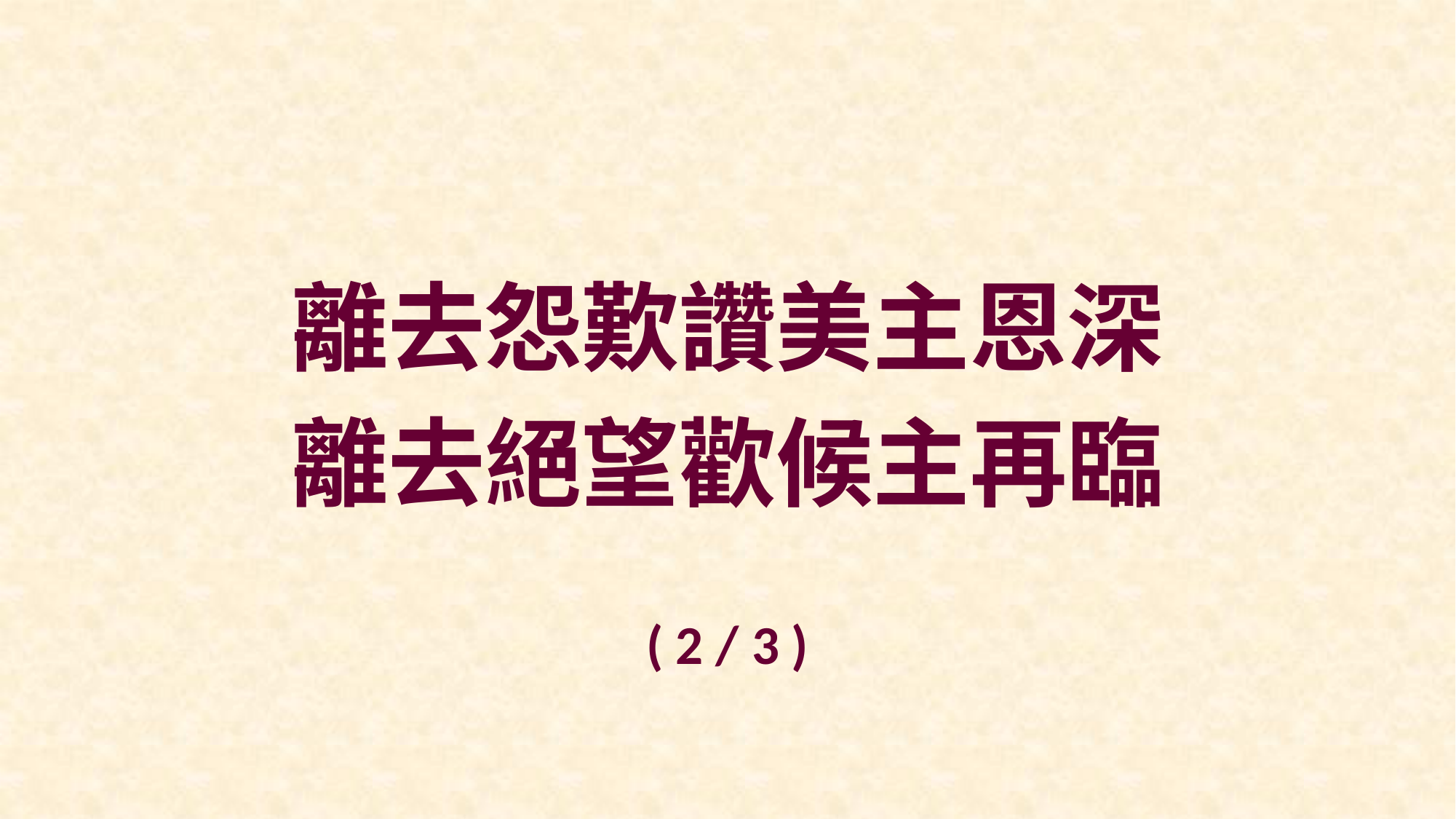

離去怨歎讚美主恩深
離去絕望歡候主再臨
( 2 / 3 )